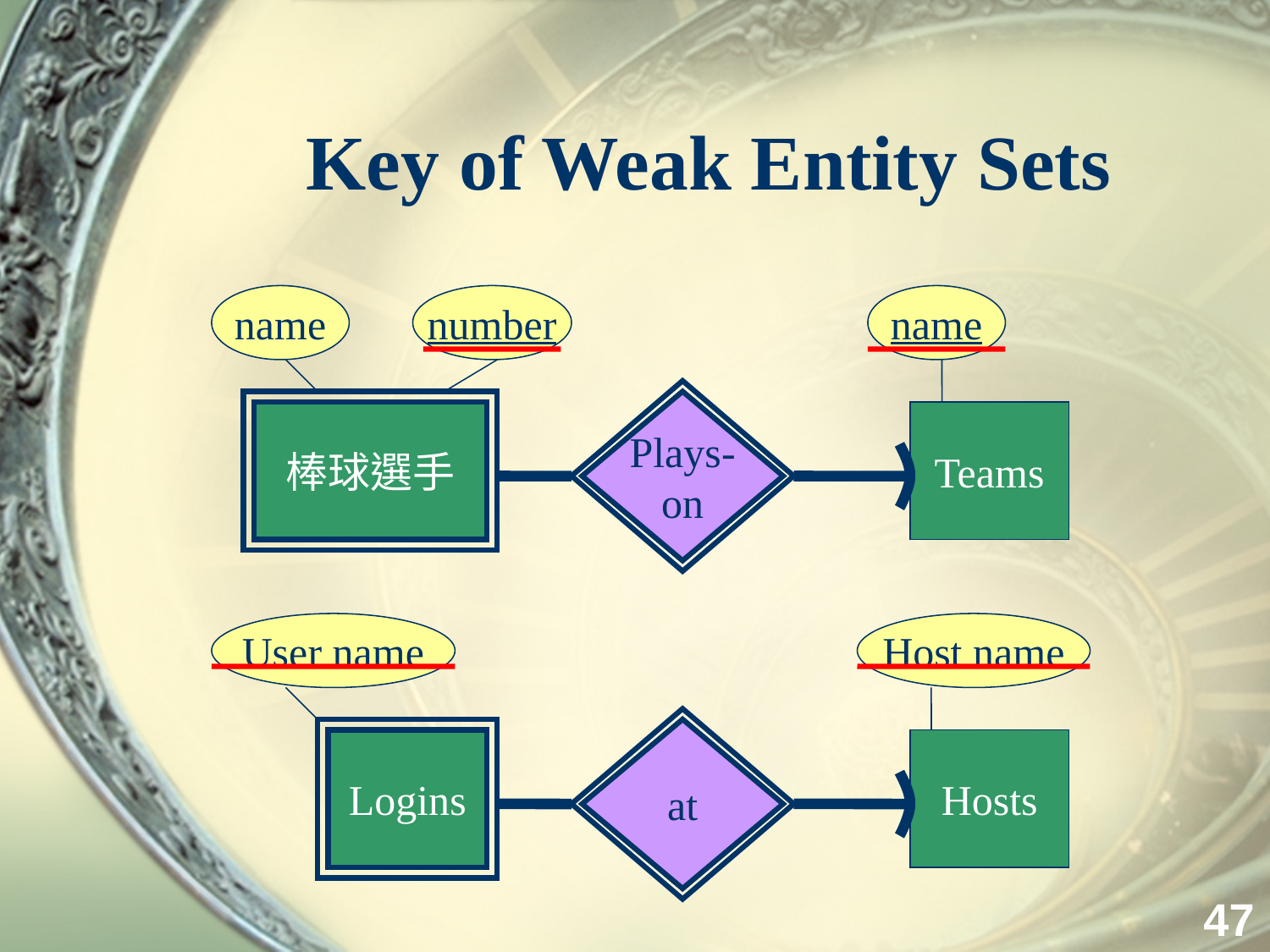

# Key of Weak Entity Sets
name
number
name

Plays-
on
棒球選手
Teams

User name
Host name

at
Logins
Hosts

47